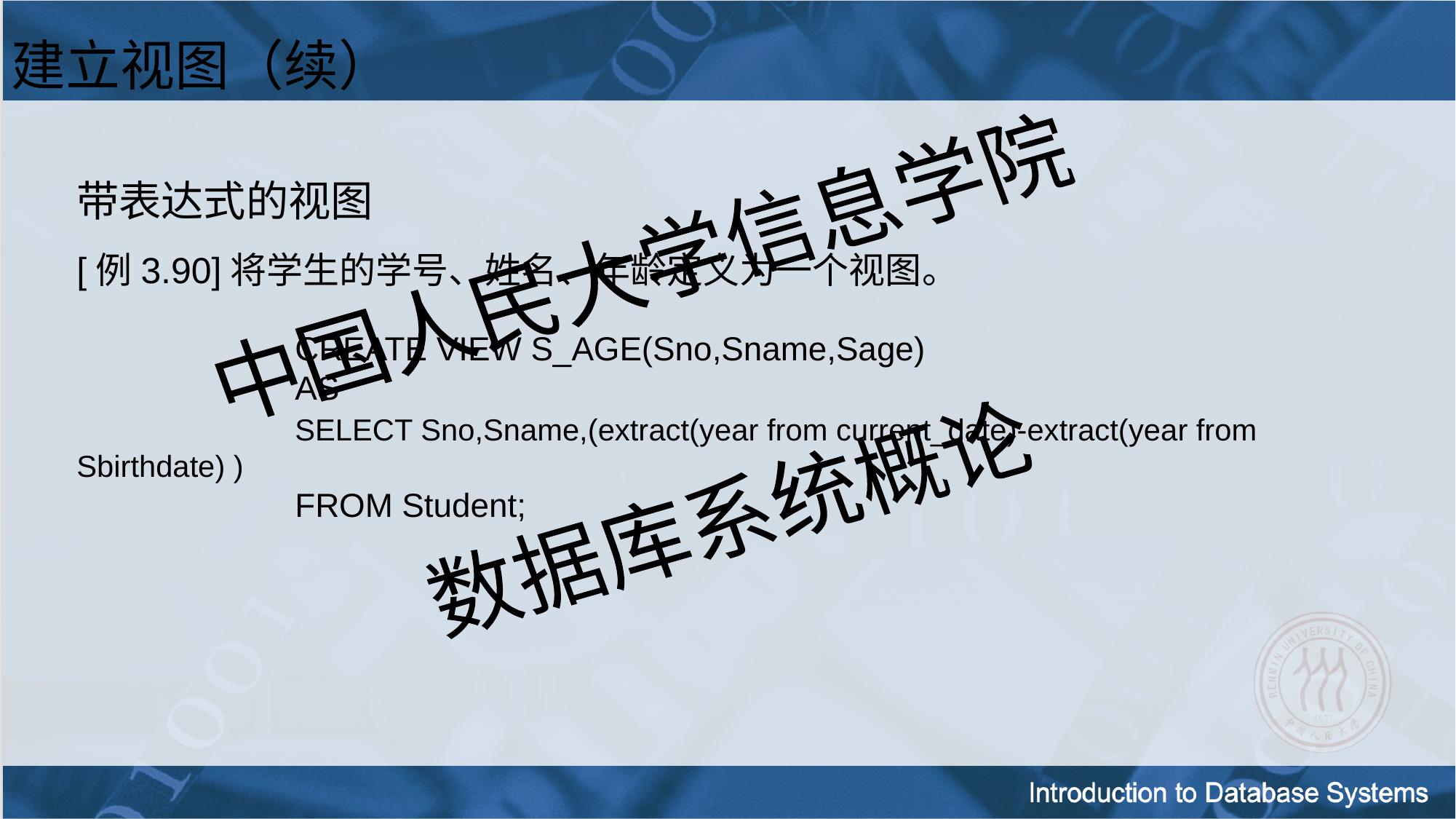

建立视图（续）
带表达式的视图

[例3.90]将学生的学号、姓名、年龄定义为一个视图。

		CREATE VIEW S_AGE(Sno,Sname,Sage)
		AS
		SELECT Sno,Sname,(extract(year from current_date)-extract(year from Sbirthdate) )
		FROM Student;